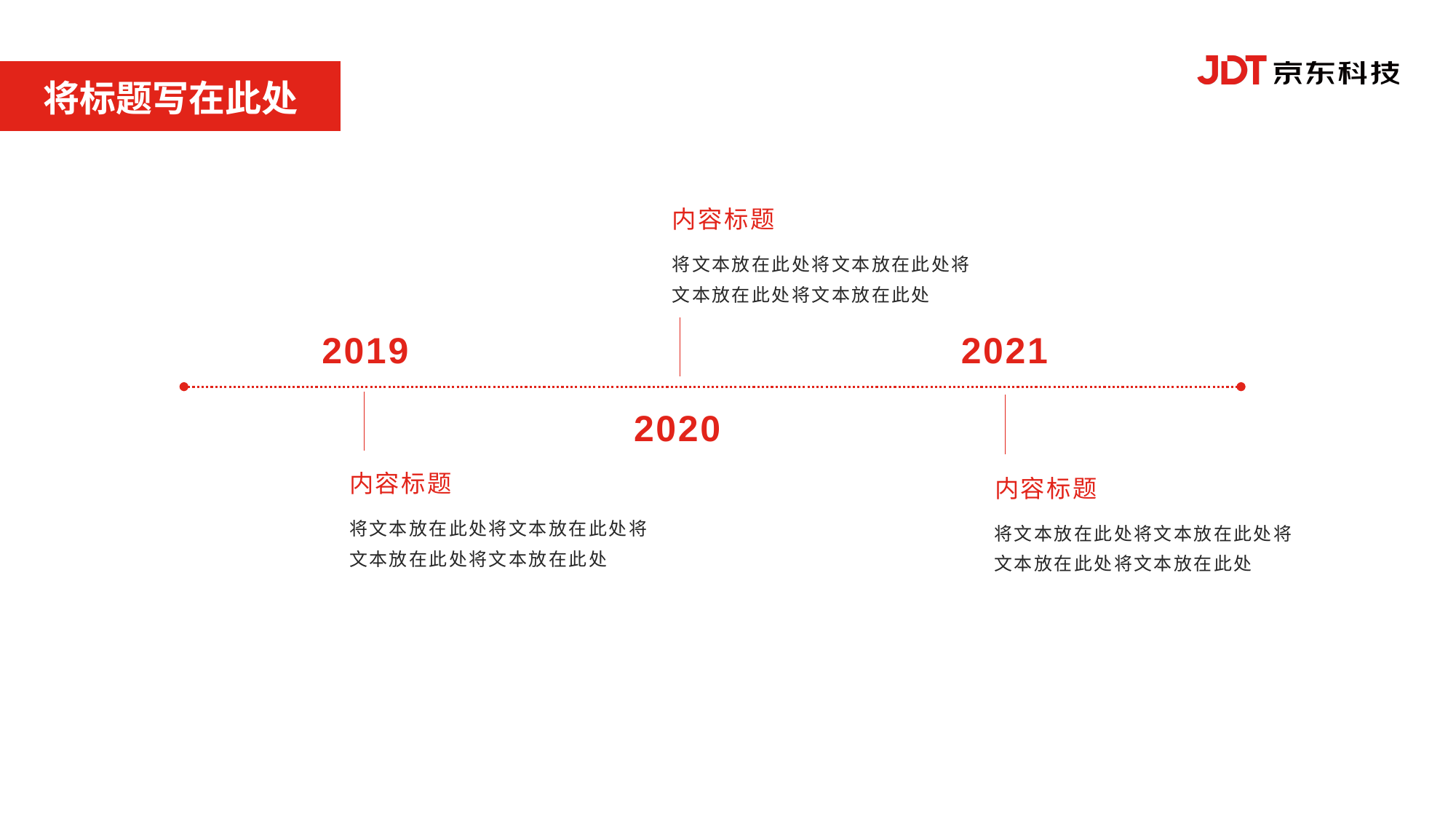

将标题写在此处
内容标题
将文本放在此处将文本放在此处将文本放在此处将文本放在此处
2019
2021
2020
内容标题
内容标题
将文本放在此处将文本放在此处将文本放在此处将文本放在此处
将文本放在此处将文本放在此处将文本放在此处将文本放在此处